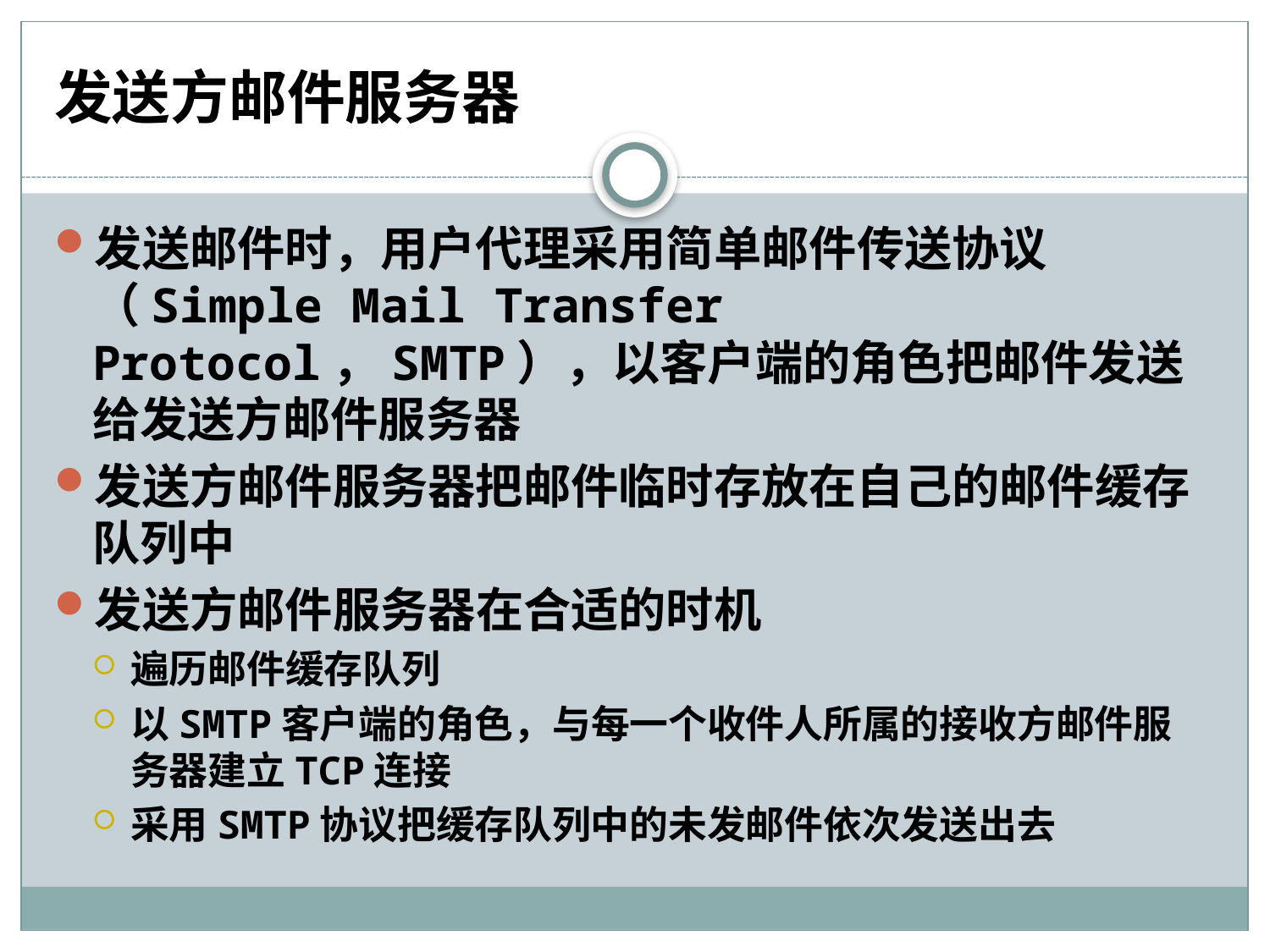

# 发送方邮件服务器
发送邮件时，用户代理采用简单邮件传送协议（Simple Mail Transfer Protocol，SMTP），以客户端的角色把邮件发送给发送方邮件服务器
发送方邮件服务器把邮件临时存放在自己的邮件缓存队列中
发送方邮件服务器在合适的时机
遍历邮件缓存队列
以SMTP客户端的角色，与每一个收件人所属的接收方邮件服务器建立TCP连接
采用SMTP协议把缓存队列中的未发邮件依次发送出去